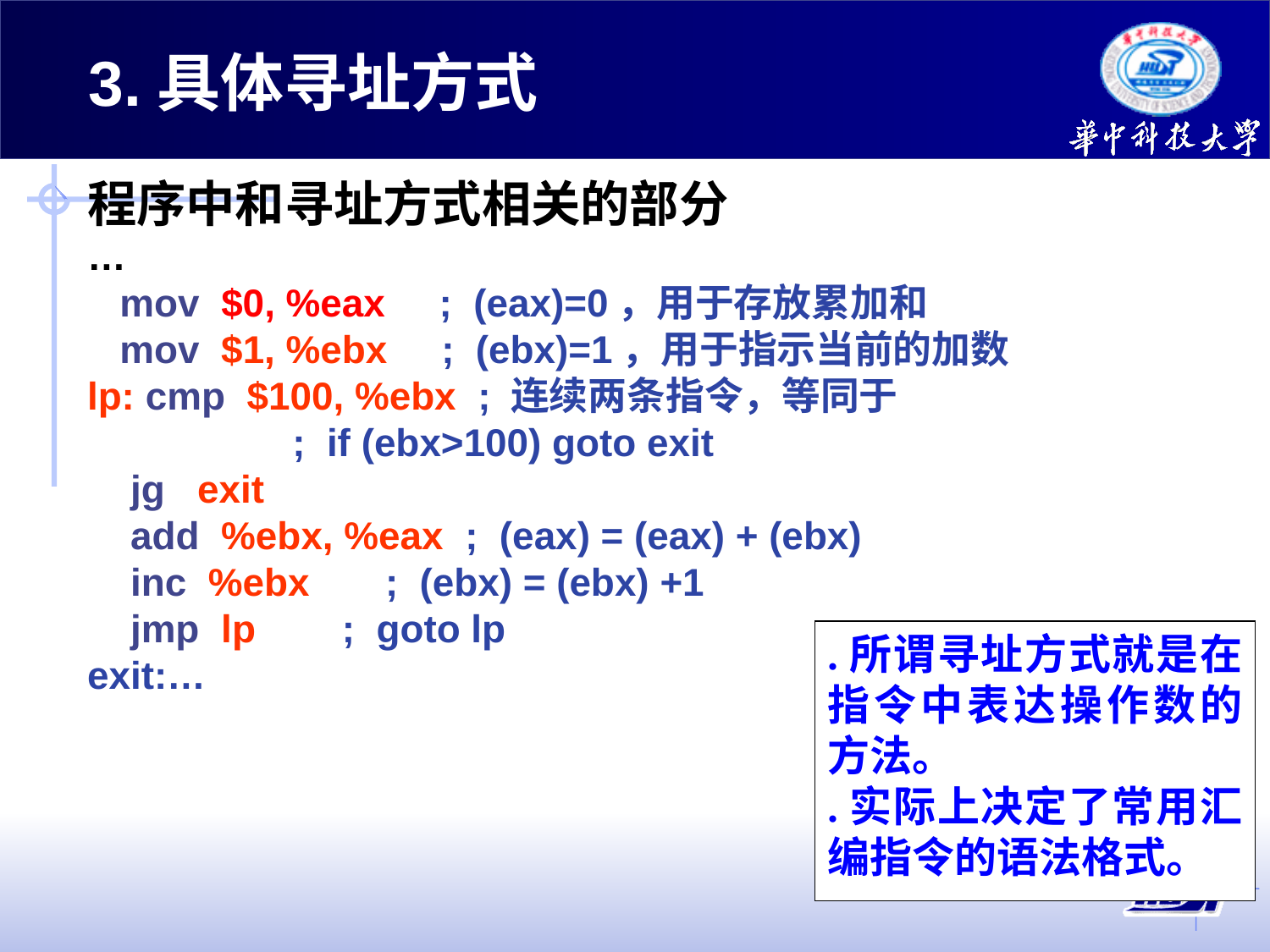

3.具体寻址方式
程序中和寻址方式相关的部分
…
   mov  $0, %eax     ;  (eax)=0，用于存放累加和
   mov  $1, %ebx     ;  (ebx)=1，用于指示当前的加数
lp: cmp  $100, %ebx  ; 连续两条指令，等同于
                   ;  if (ebx>100) goto exit
    jg   exit
    add  %ebx, %eax  ;  (eax) = (eax) + (ebx)
    inc  %ebx       ;  (ebx) = (ebx) +1
    jmp  lp        ;  goto lp
exit:…
.所谓寻址方式就是在指令中表达操作数的方法。
.实际上决定了常用汇编指令的语法格式。